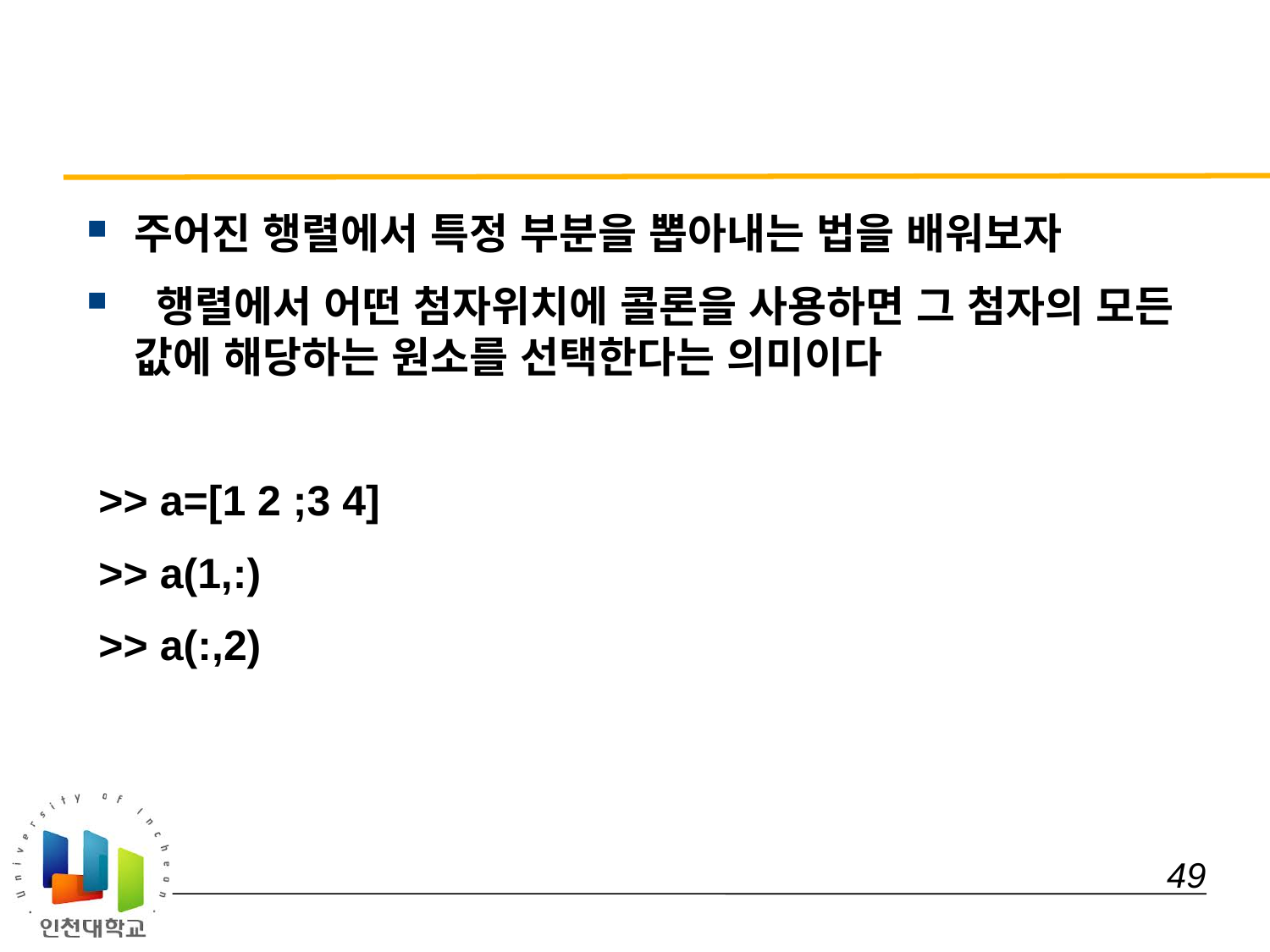

#
주어진 행렬에서 특정 부분을 뽑아내는 법을 배워보자
 행렬에서 어떤 첨자위치에 콜론을 사용하면 그 첨자의 모든 값에 해당하는 원소를 선택한다는 의미이다

 >> a=[1 2 ;3 4]
 >> a(1,:)
 >> a(:,2)

 49